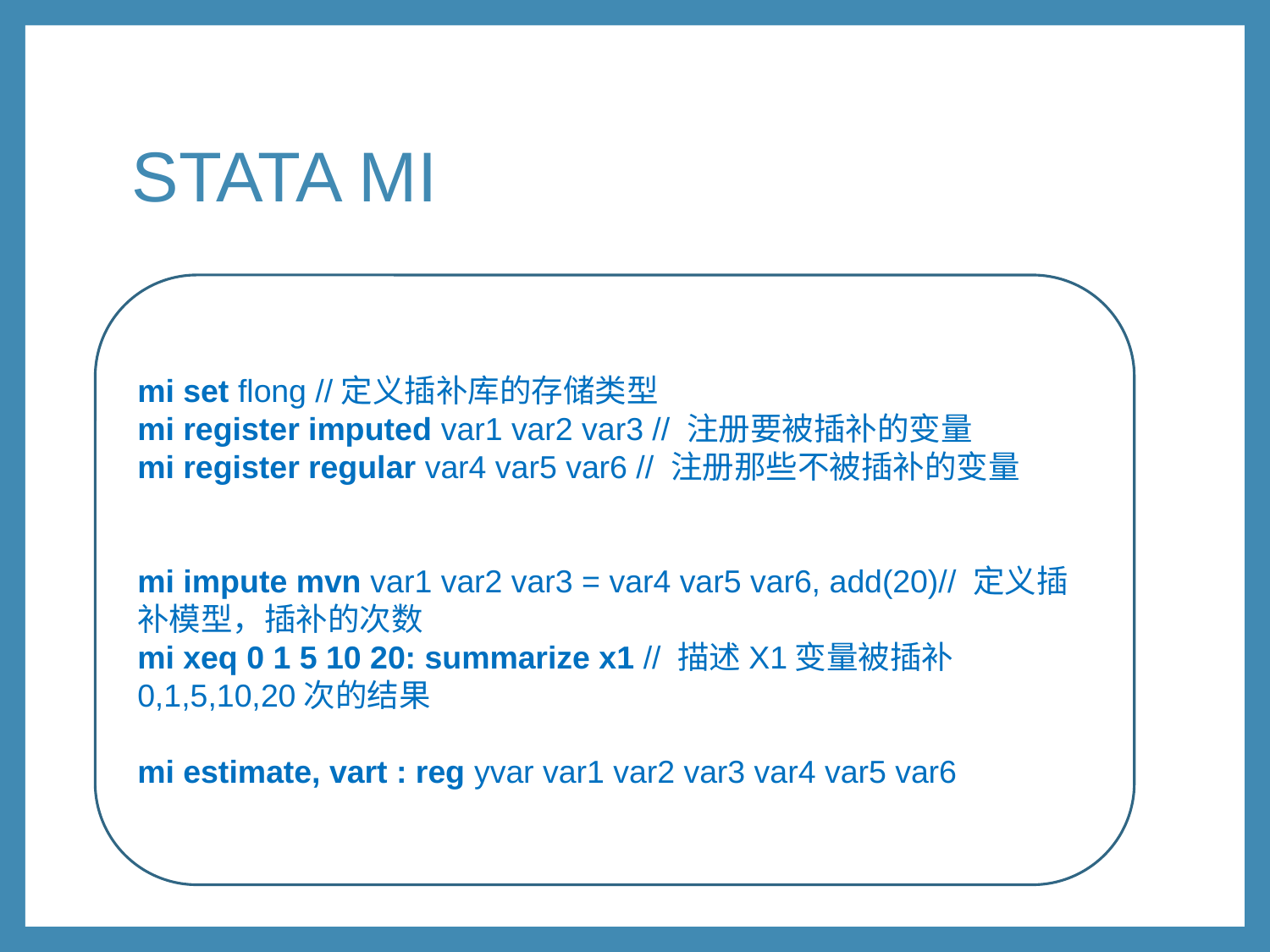

# STATA MI
mi set flong //定义插补库的存储类型
mi register imputed var1 var2 var3 // 注册要被插补的变量
mi register regular var4 var5 var6 // 注册那些不被插补的变量

mi impute mvn var1 var2 var3 = var4 var5 var6, add(20)// 定义插补模型，插补的次数
mi xeq 0 1 5 10 20: summarize x1 // 描述X1变量被插补0,1,5,10,20次的结果

mi estimate, vart : reg yvar var1 var2 var3 var4 var5 var6